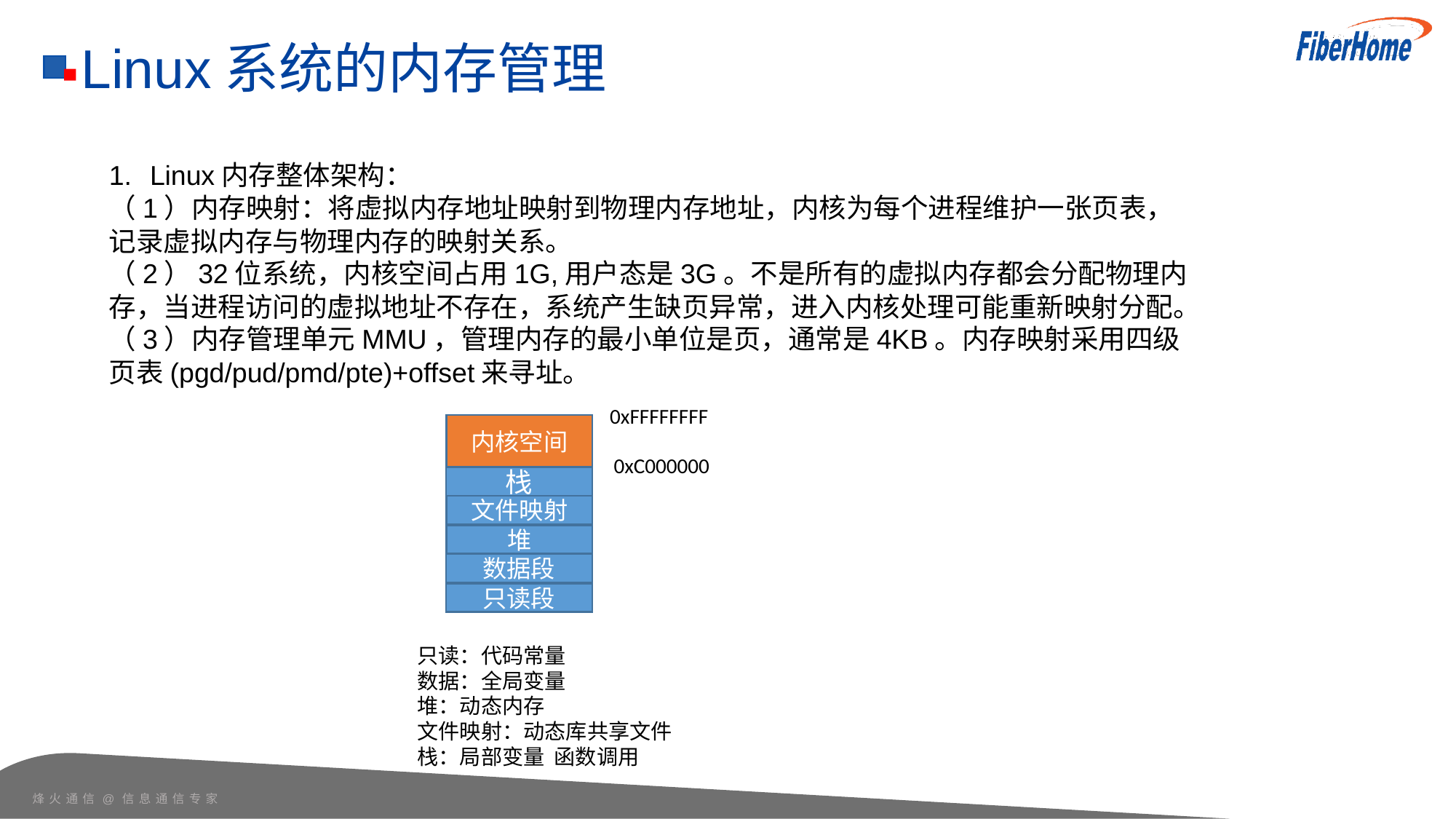

Linux系统的内存管理
Linux内存整体架构：
（1）内存映射：将虚拟内存地址映射到物理内存地址，内核为每个进程维护一张页表，记录虚拟内存与物理内存的映射关系。
（2）32位系统，内核空间占用1G,用户态是3G。不是所有的虚拟内存都会分配物理内存，当进程访问的虚拟地址不存在，系统产生缺页异常，进入内核处理可能重新映射分配。
（3）内存管理单元MMU，管理内存的最小单位是页，通常是4KB。内存映射采用四级页表(pgd/pud/pmd/pte)+offset来寻址。

0xFFFFFFFF
内核空间

0xC000000
栈
文件映射
堆
数据段
只读段
只读：代码常量
数据：全局变量
堆：动态内存
文件映射：动态库共享文件
栈：局部变量  函数调用